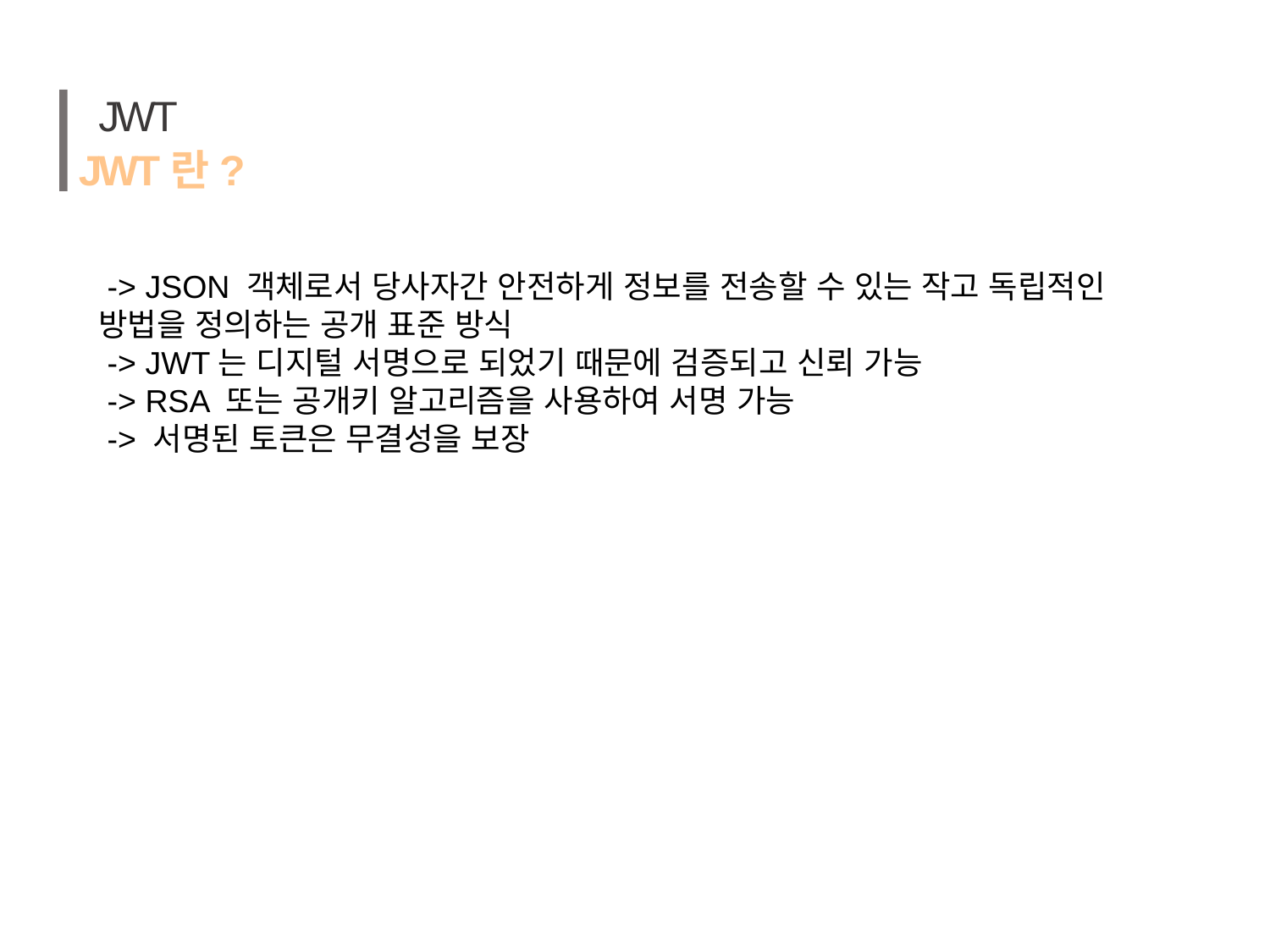

JWT

JWT란?
 -> JSON 객체로서 당사자간 안전하게 정보를 전송할 수 있는 작고 독립적인 방법을 정의하는 공개 표준 방식
 -> JWT는 디지털 서명으로 되었기 때문에 검증되고 신뢰 가능
 -> RSA 또는 공개키 알고리즘을 사용하여 서명 가능
 -> 서명된 토큰은 무결성을 보장